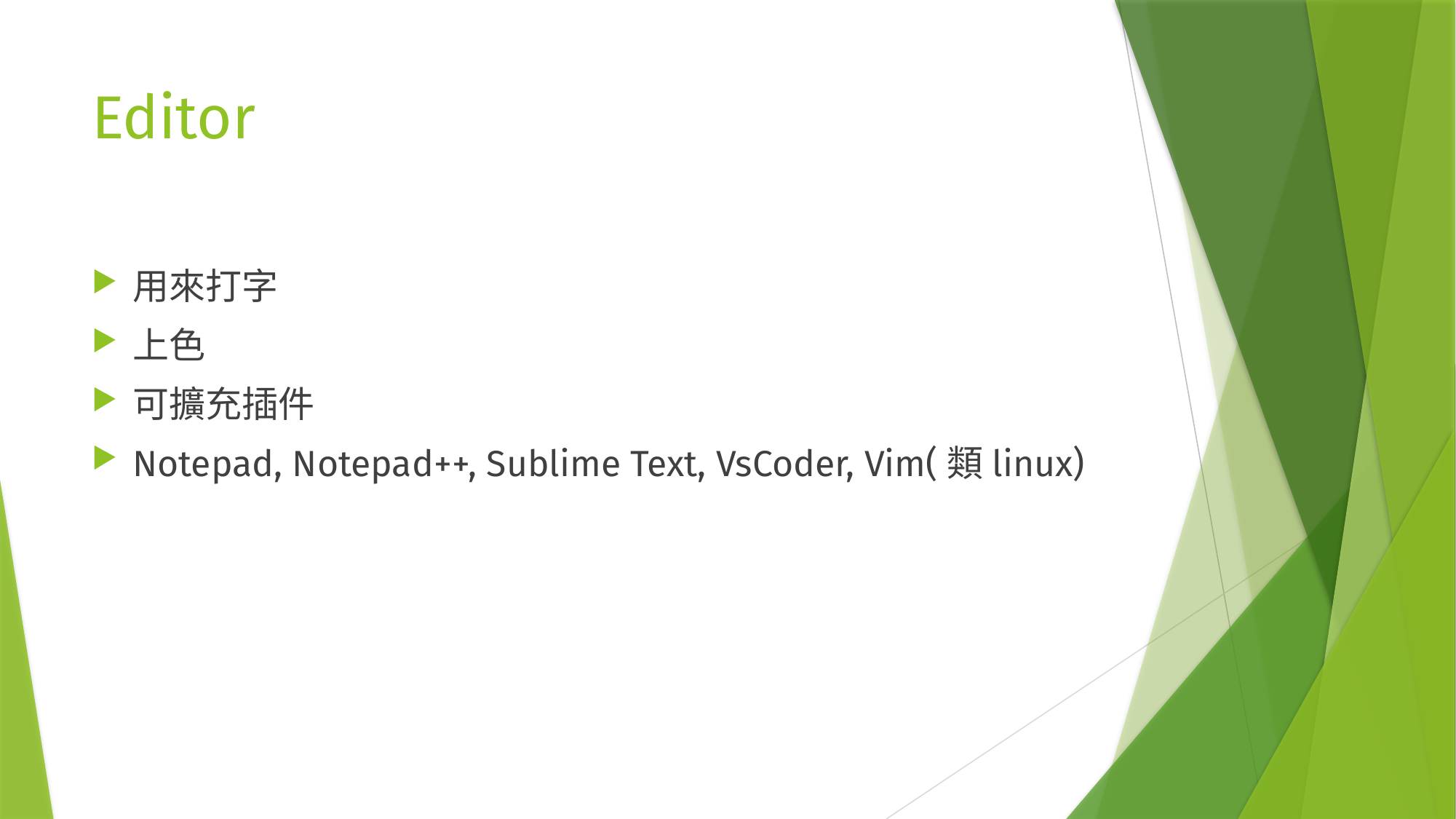

# Editor
用來打字
上色
可擴充插件
Notepad, Notepad++, Sublime Text, VsCoder, Vim(類linux)